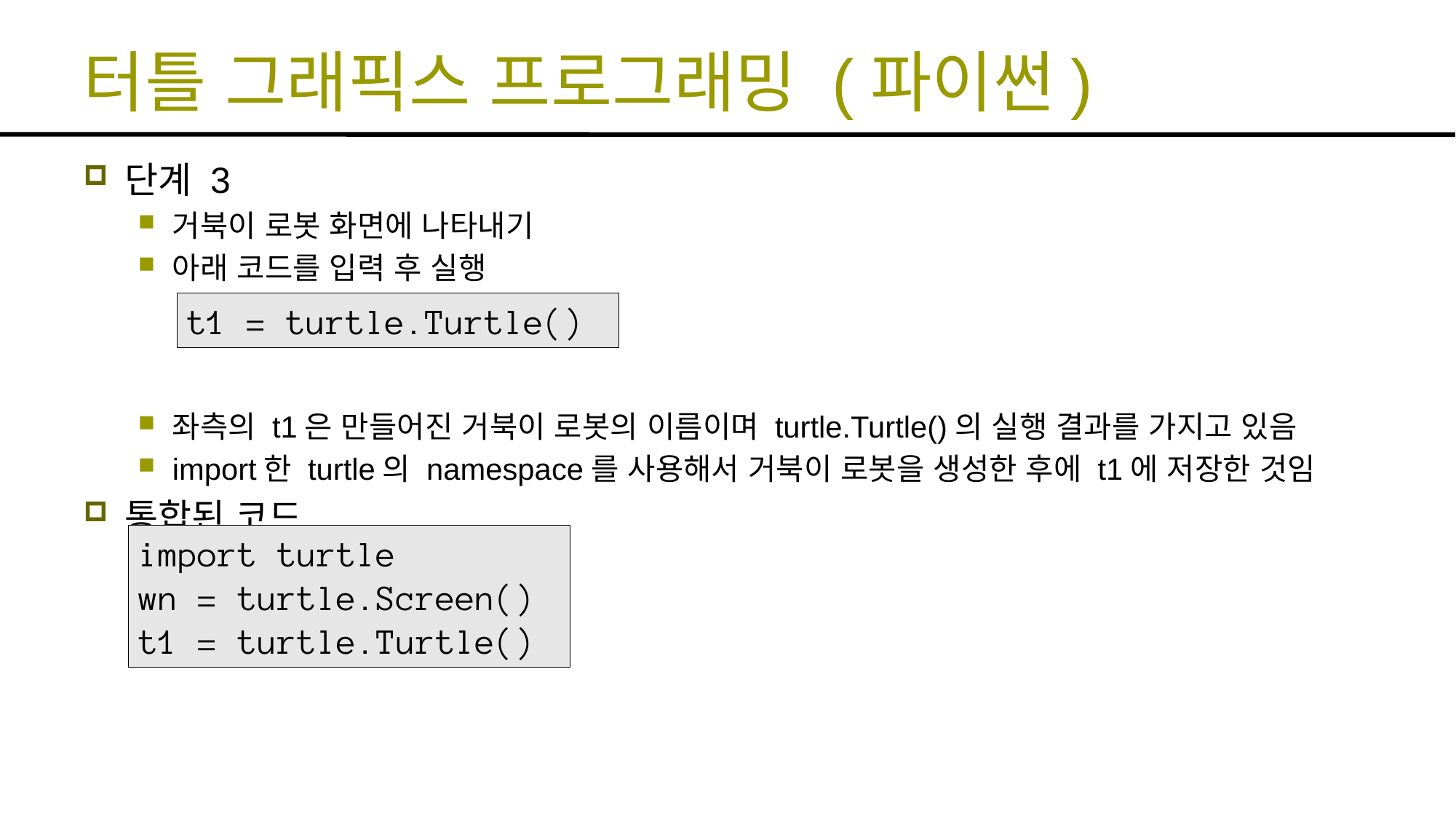

# 터틀 그래픽스 프로그래밍 (파이썬)
단계 3
거북이 로봇 화면에 나타내기
아래 코드를 입력 후 실행

좌측의 t1은 만들어진 거북이 로봇의 이름이며 turtle.Turtle()의 실행 결과를 가지고 있음
import한 turtle의 namespace를 사용해서 거북이 로봇을 생성한 후에 t1에 저장한 것임
통합된 코드
t1 = turtle.Turtle()
import turtle
wn = turtle.Screen()
t1 = turtle.Turtle()